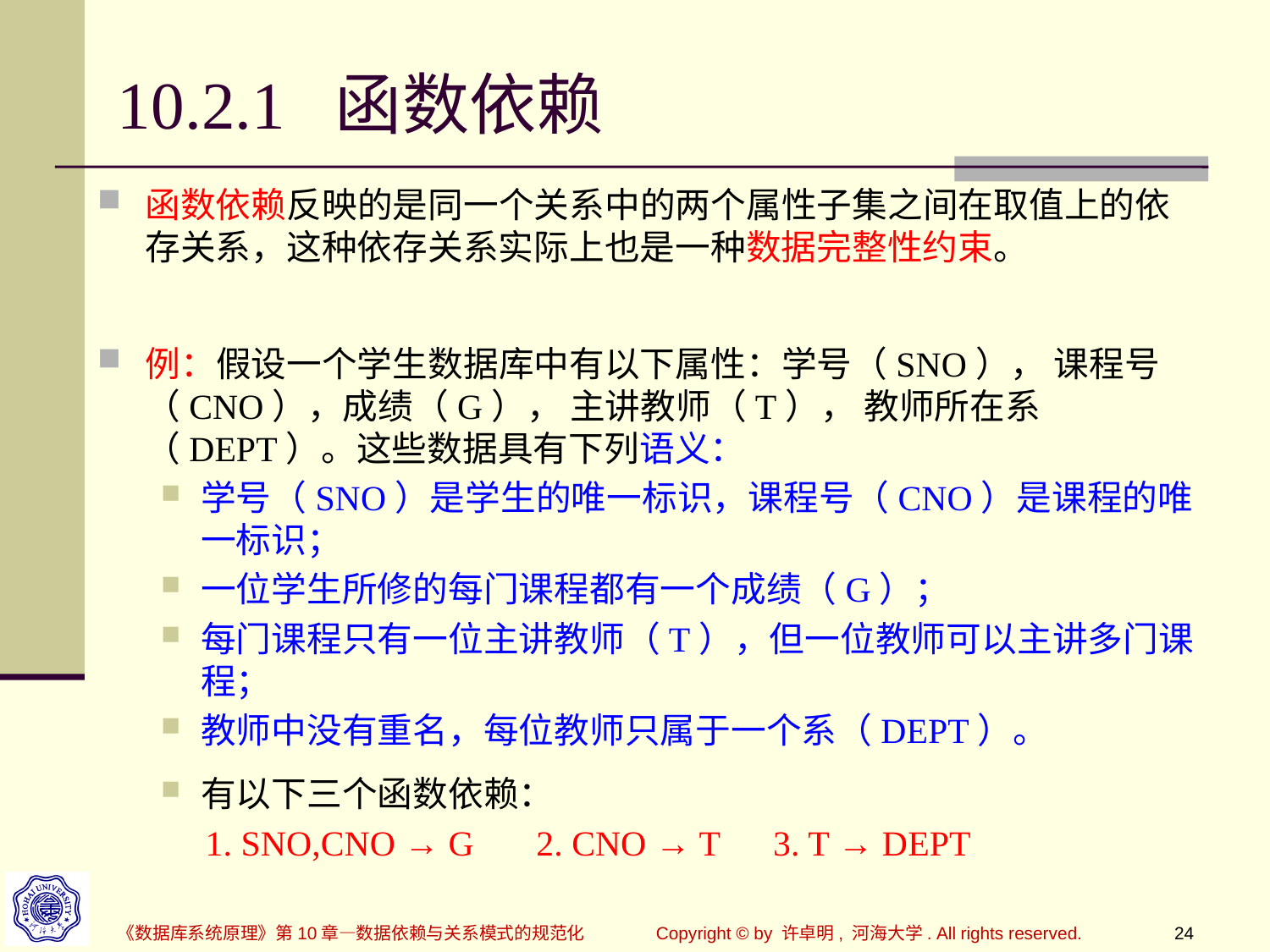

# 10.2.1  函数依赖
函数依赖反映的是同一个关系中的两个属性子集之间在取值上的依存关系，这种依存关系实际上也是一种数据完整性约束。

例：假设一个学生数据库中有以下属性：学号（SNO）， 课程号（CNO），成绩（G）， 主讲教师（T）， 教师所在系（DEPT）。这些数据具有下列语义：
学号（SNO）是学生的唯一标识，课程号（CNO）是课程的唯一标识；
一位学生所修的每门课程都有一个成绩（G）；
每门课程只有一位主讲教师（T），但一位教师可以主讲多门课程；
教师中没有重名，每位教师只属于一个系（DEPT）。
有以下三个函数依赖：
     1. SNO,CNO → G       2. CNO → T      3. T → DEPT
《数据库系统原理》第10章—数据依赖与关系模式的规范化
Copyright © by 许卓明, 河海大学. All rights reserved.
24